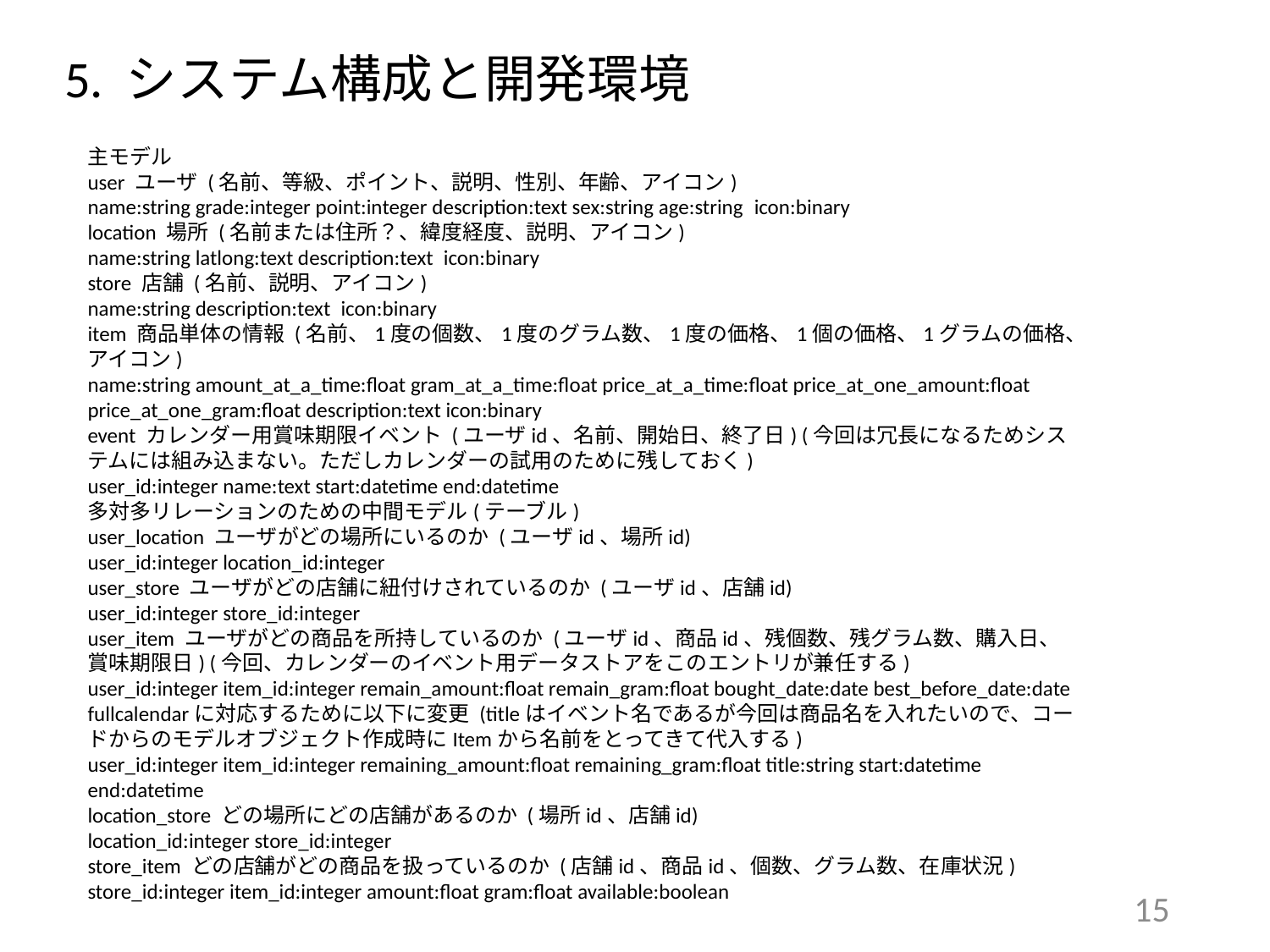

# 5. システム構成と開発環境
主モデル
user ユーザ (名前、等級、ポイント、説明、性別、年齢、アイコン)
name:string grade:integer point:integer description:text sex:string age:string  icon:binary
location 場所 (名前または住所？、緯度経度、説明、アイコン)
name:string latlong:text description:text  icon:binary
store 店舗 (名前、説明、アイコン)
name:string description:text  icon:binary
item 商品単体の情報 (名前、1度の個数、1度のグラム数、1度の価格、1個の価格、1グラムの価格、アイコン)
name:string amount_at_a_time:float gram_at_a_time:float price_at_a_time:float price_at_one_amount:float price_at_one_gram:float description:text icon:binary
event カレンダー用賞味期限イベント (ユーザid、名前、開始日、終了日) (今回は冗長になるためシステムには組み込まない。ただしカレンダーの試用のために残しておく)
user_id:integer name:text start:datetime end:datetime
多対多リレーションのための中間モデル(テーブル)
user_location ユーザがどの場所にいるのか (ユーザid、場所id)
user_id:integer location_id:integer
user_store ユーザがどの店舗に紐付けされているのか (ユーザid、店舗id)
user_id:integer store_id:integer
user_item ユーザがどの商品を所持しているのか (ユーザid、商品id、残個数、残グラム数、購入日、賞味期限日) (今回、カレンダーのイベント用データストアをこのエントリが兼任する)
user_id:integer item_id:integer remain_amount:float remain_gram:float bought_date:date best_before_date:date
fullcalendarに対応するために以下に変更 (titleはイベント名であるが今回は商品名を入れたいので、コードからのモデルオブジェクト作成時にItemから名前をとってきて代入する)
user_id:integer item_id:integer remaining_amount:float remaining_gram:float title:string start:datetime end:datetime
location_store どの場所にどの店舗があるのか (場所id、店舗id)
location_id:integer store_id:integer
store_item どの店舗がどの商品を扱っているのか (店舗id、商品id、個数、グラム数、在庫状況)
store_id:integer item_id:integer amount:float gram:float available:boolean
15